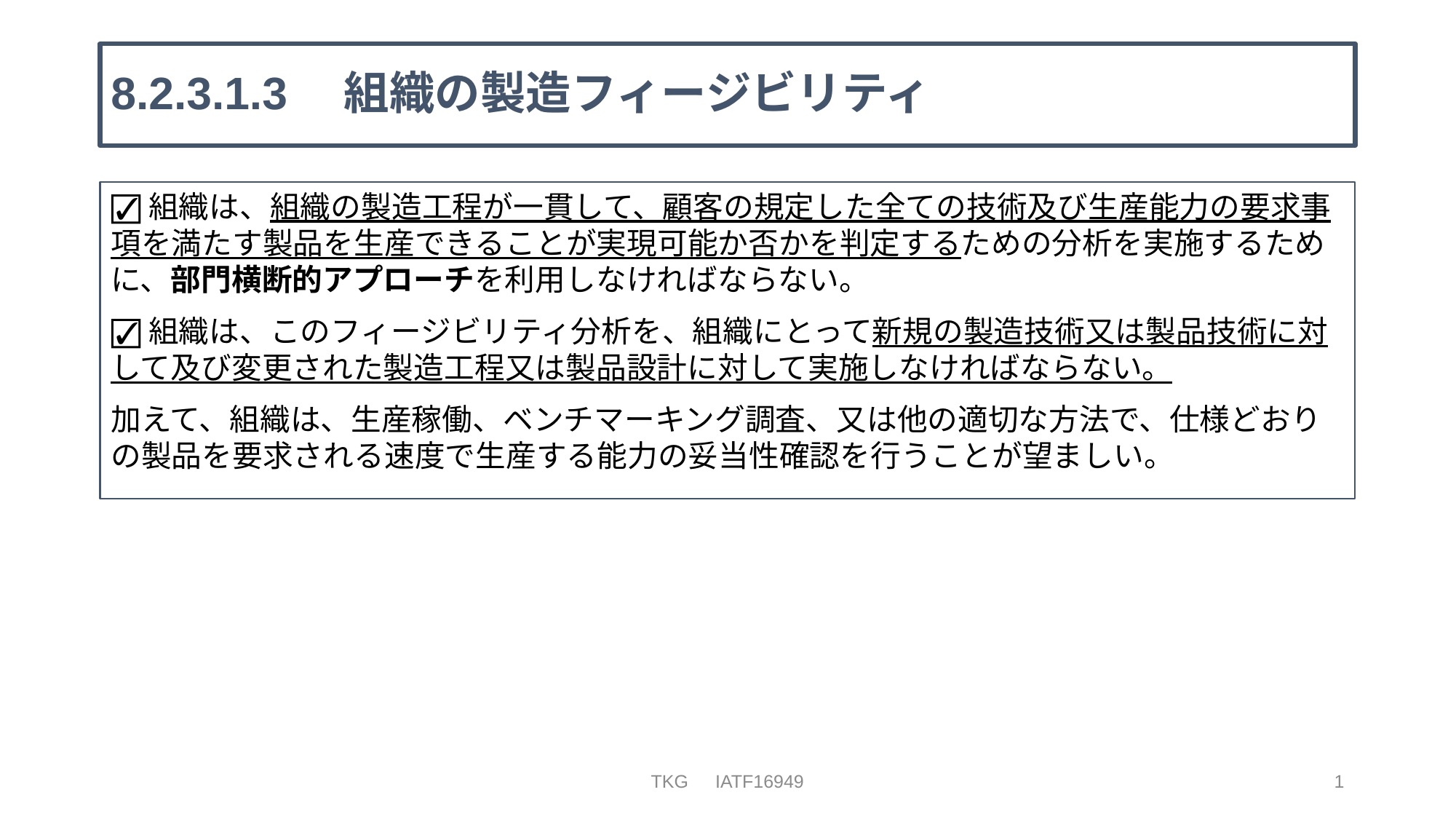

# 8.2.3.1.3　組織の製造フィージビリティ
☑組織は、組織の製造工程が一貫して、顧客の規定した全ての技術及び生産能力の要求事項を満たす製品を生産できることが実現可能か否かを判定するための分析を実施するために、部門横断的アプローチを利用しなければならない。
☑組織は、このフィージビリティ分析を、組織にとって新規の製造技術又は製品技術に対して及び変更された製造工程又は製品設計に対して実施しなければならない。
加えて、組織は、生産稼働、ベンチマーキング調査、又は他の適切な方法で、仕様どおりの製品を要求される速度で生産する能力の妥当性確認を行うことが望ましい。
TKG　IATF16949
1